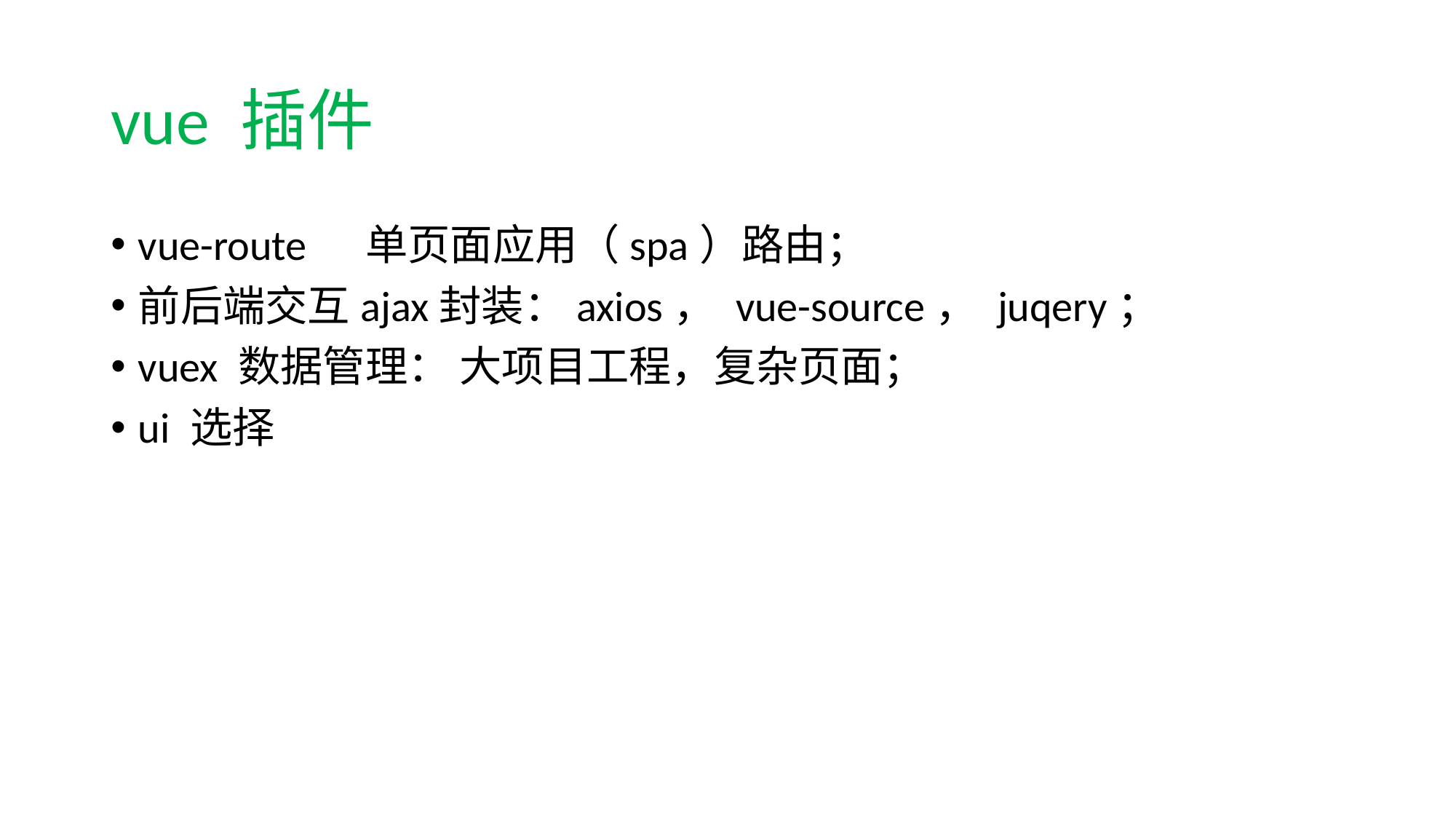

# vue 插件
vue-route     单页面应用（spa）路由；
前后端交互ajax封装：axios， vue-source， juqery；
vuex 数据管理： 大项目工程，复杂页面；
ui 选择